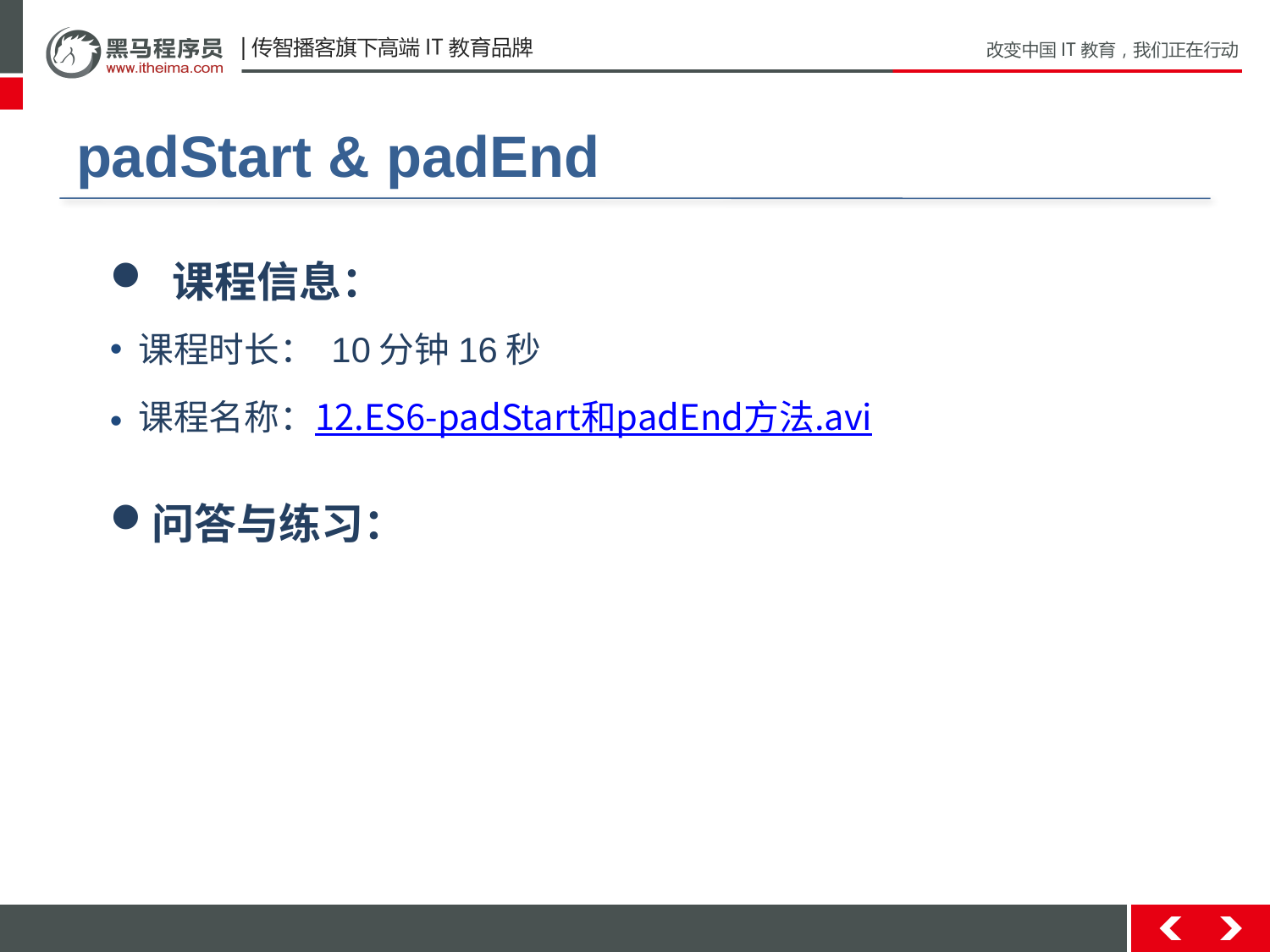

# padStart & padEnd
 课程信息：
 课程时长： 10分钟16秒
 课程名称：12.ES6-padStart和padEnd方法.avi
问答与练习：